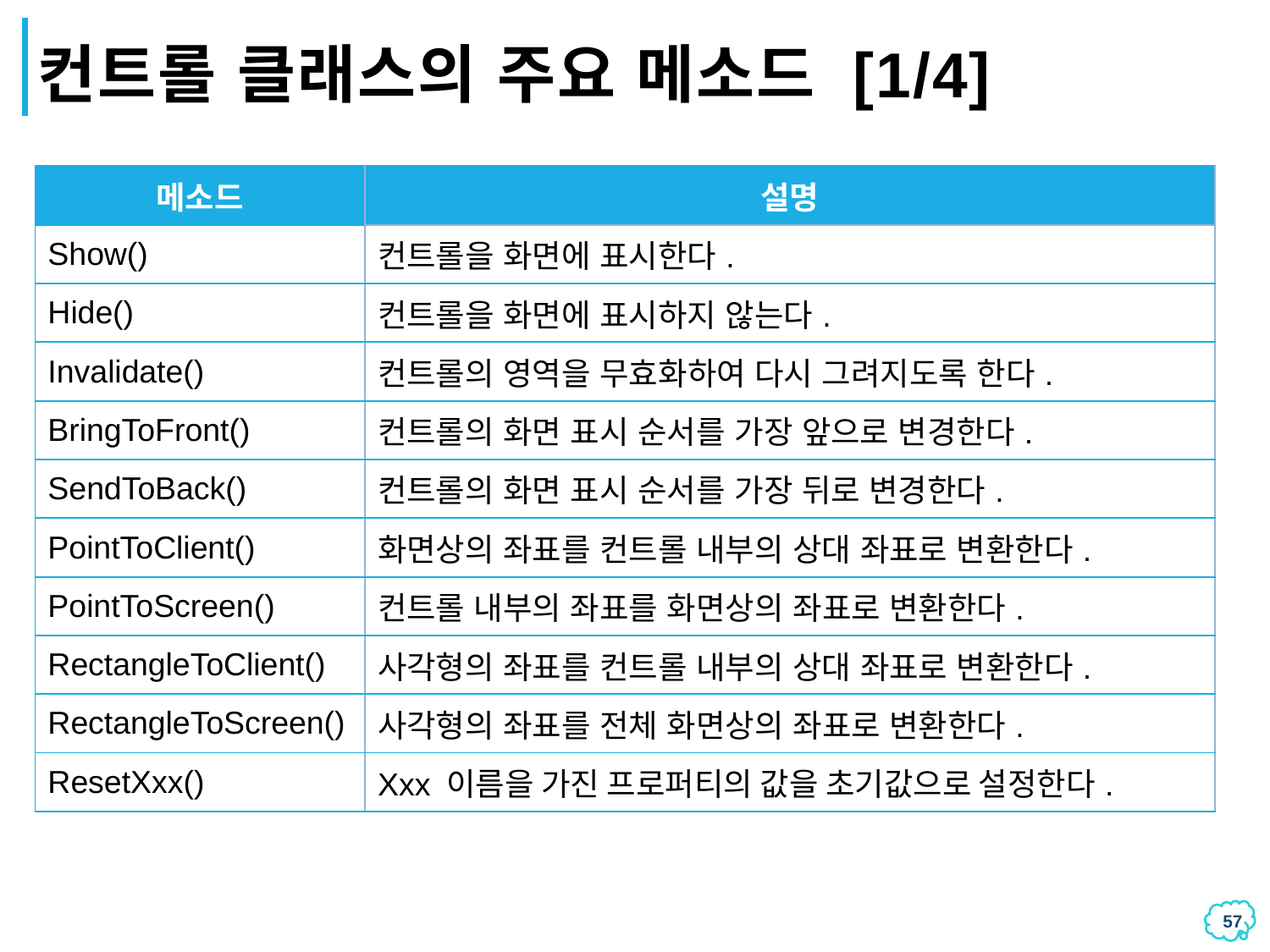

# 컨트롤 클래스의 주요 메소드 [1/4]
| 메소드 | 설명 |
| --- | --- |
| Show() | 컨트롤을 화면에 표시한다. |
| Hide() | 컨트롤을 화면에 표시하지 않는다. |
| Invalidate() | 컨트롤의 영역을 무효화하여 다시 그려지도록 한다. |
| BringToFront() | 컨트롤의 화면 표시 순서를 가장 앞으로 변경한다. |
| SendToBack() | 컨트롤의 화면 표시 순서를 가장 뒤로 변경한다. |
| PointToClient() | 화면상의 좌표를 컨트롤 내부의 상대 좌표로 변환한다. |
| PointToScreen() | 컨트롤 내부의 좌표를 화면상의 좌표로 변환한다. |
| RectangleToClient() | 사각형의 좌표를 컨트롤 내부의 상대 좌표로 변환한다. |
| RectangleToScreen() | 사각형의 좌표를 전체 화면상의 좌표로 변환한다. |
| ResetXxx() | Xxx 이름을 가진 프로퍼티의 값을 초기값으로 설정한다. |
57